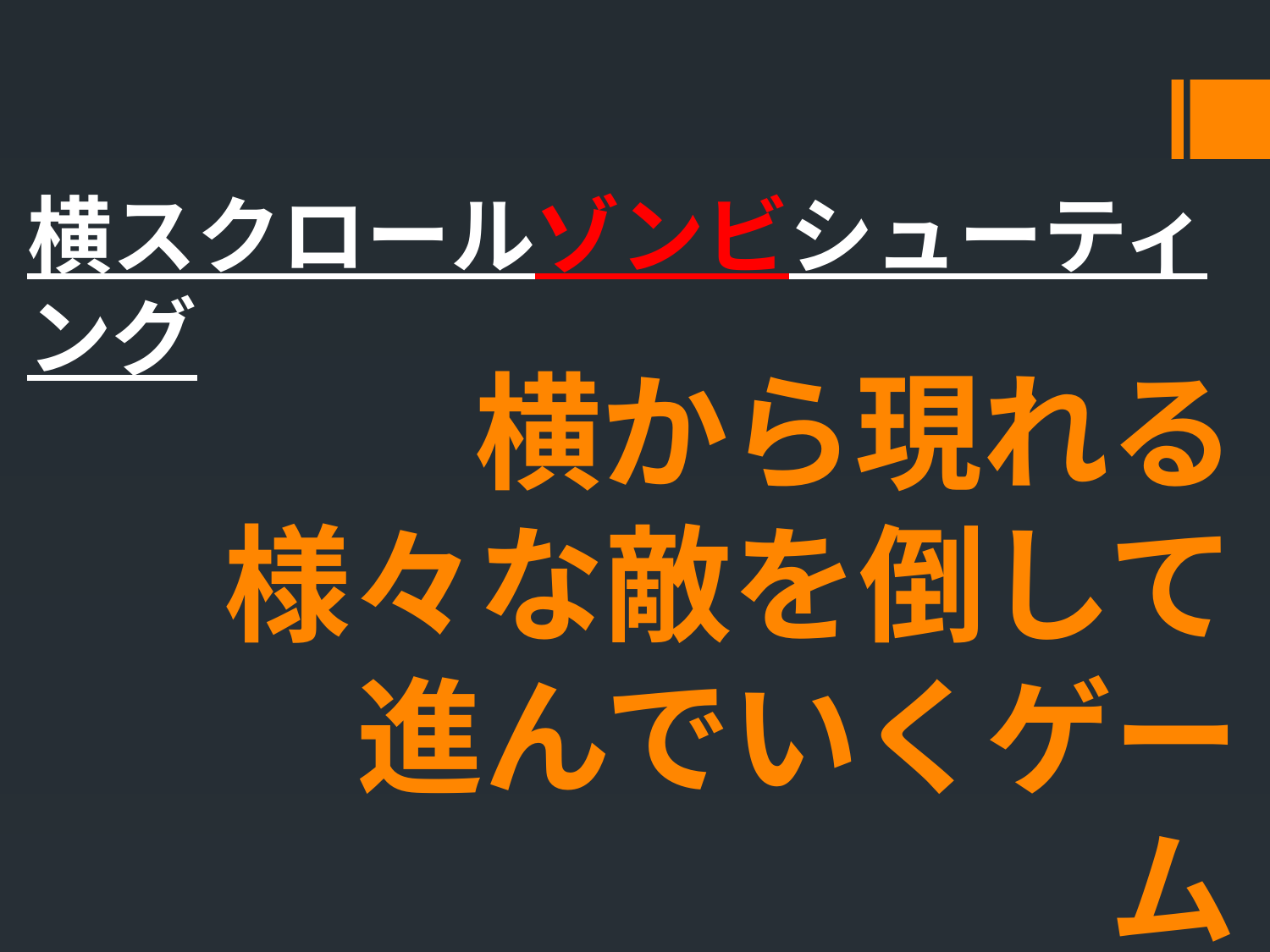

横スクロールゾンビシューティング
# 横から現れる 様々な敵を倒して 進んでいくゲーム